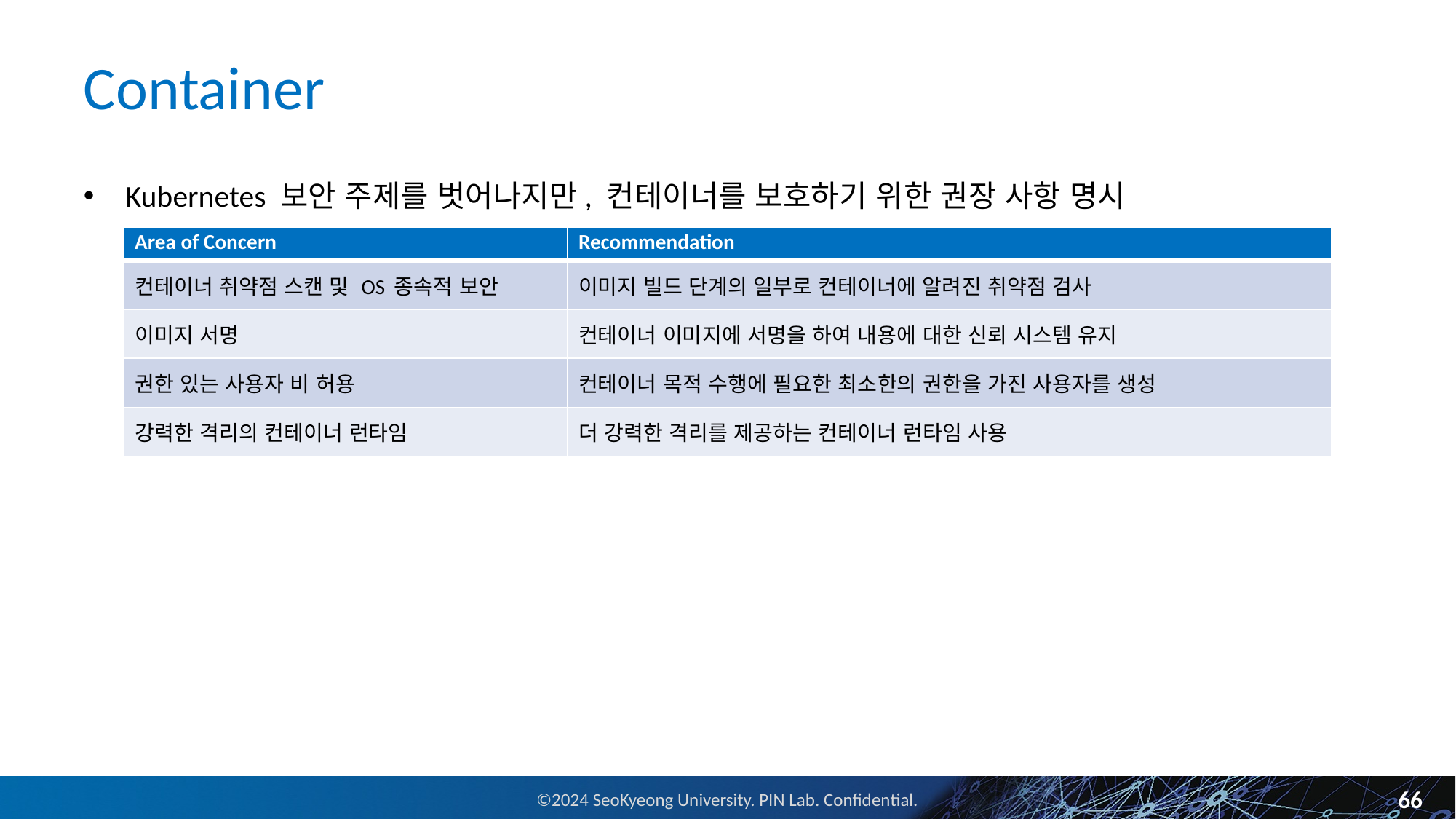

# Container
Kubernetes 보안 주제를 벗어나지만, 컨테이너를 보호하기 위한 권장 사항 명시

| Area of Concern | Recommendation |
| --- | --- |
| 컨테이너 취약점 스캔 및 OS 종속적 보안 | 이미지 빌드 단계의 일부로 컨테이너에 알려진 취약점 검사 |
| 이미지 서명 | 컨테이너 이미지에 서명을 하여 내용에 대한 신뢰 시스템 유지 |
| 권한 있는 사용자 비 허용 | 컨테이너 목적 수행에 필요한 최소한의 권한을 가진 사용자를 생성 |
| 강력한 격리의 컨테이너 런타임 | 더 강력한 격리를 제공하는 컨테이너 런타임 사용 |
66